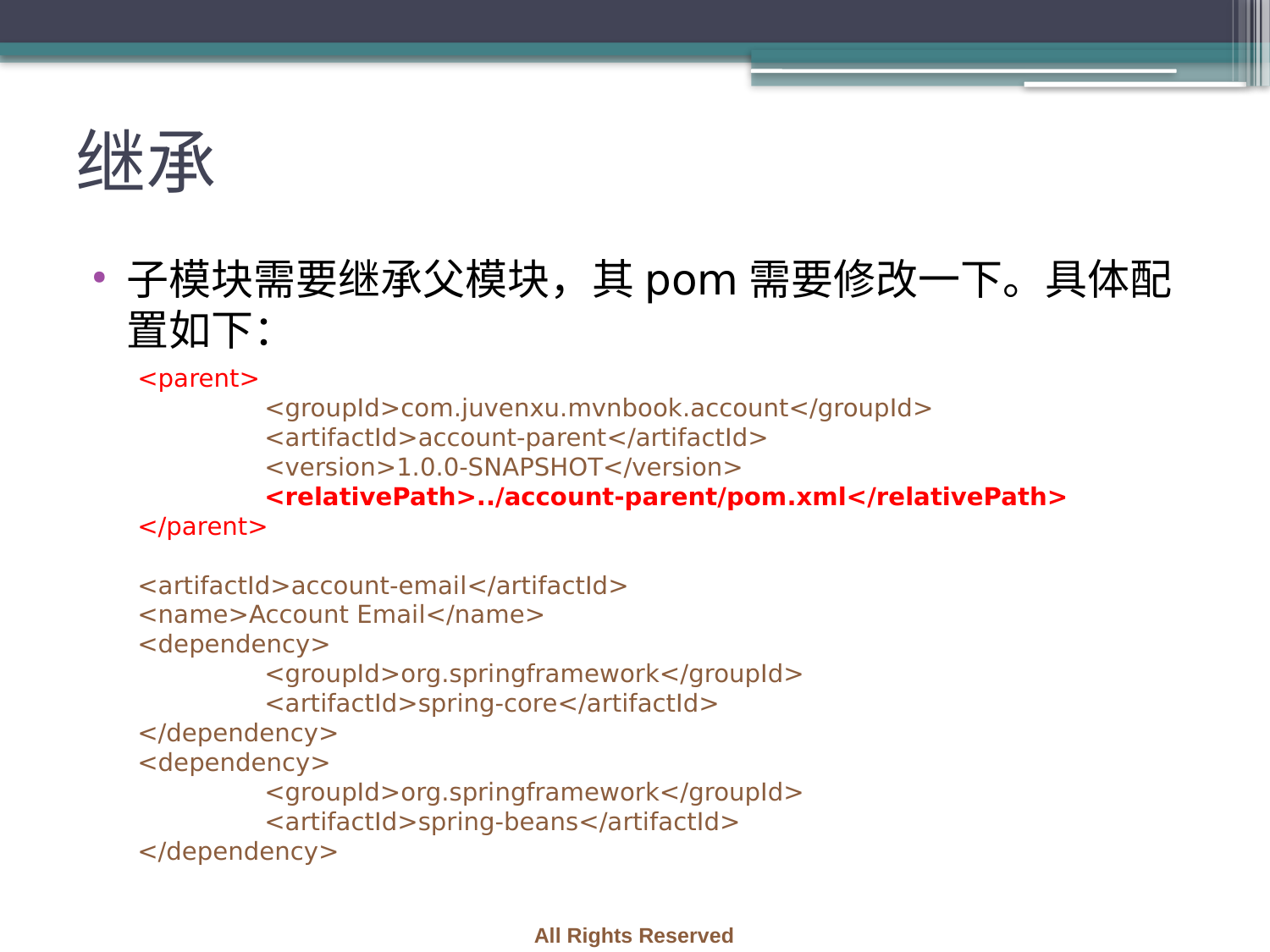

# 继承
子模块需要继承父模块，其pom需要修改一下。具体配置如下：
<parent>
	<groupId>com.juvenxu.mvnbook.account</groupId>
	<artifactId>account-parent</artifactId>
	<version>1.0.0-SNAPSHOT</version>
	<relativePath>../account-parent/pom.xml</relativePath>
</parent>

<artifactId>account-email</artifactId>
<name>Account Email</name>
<dependency>
	<groupId>org.springframework</groupId>
	<artifactId>spring-core</artifactId>
</dependency>
<dependency>
	<groupId>org.springframework</groupId>
	<artifactId>spring-beans</artifactId>
</dependency>